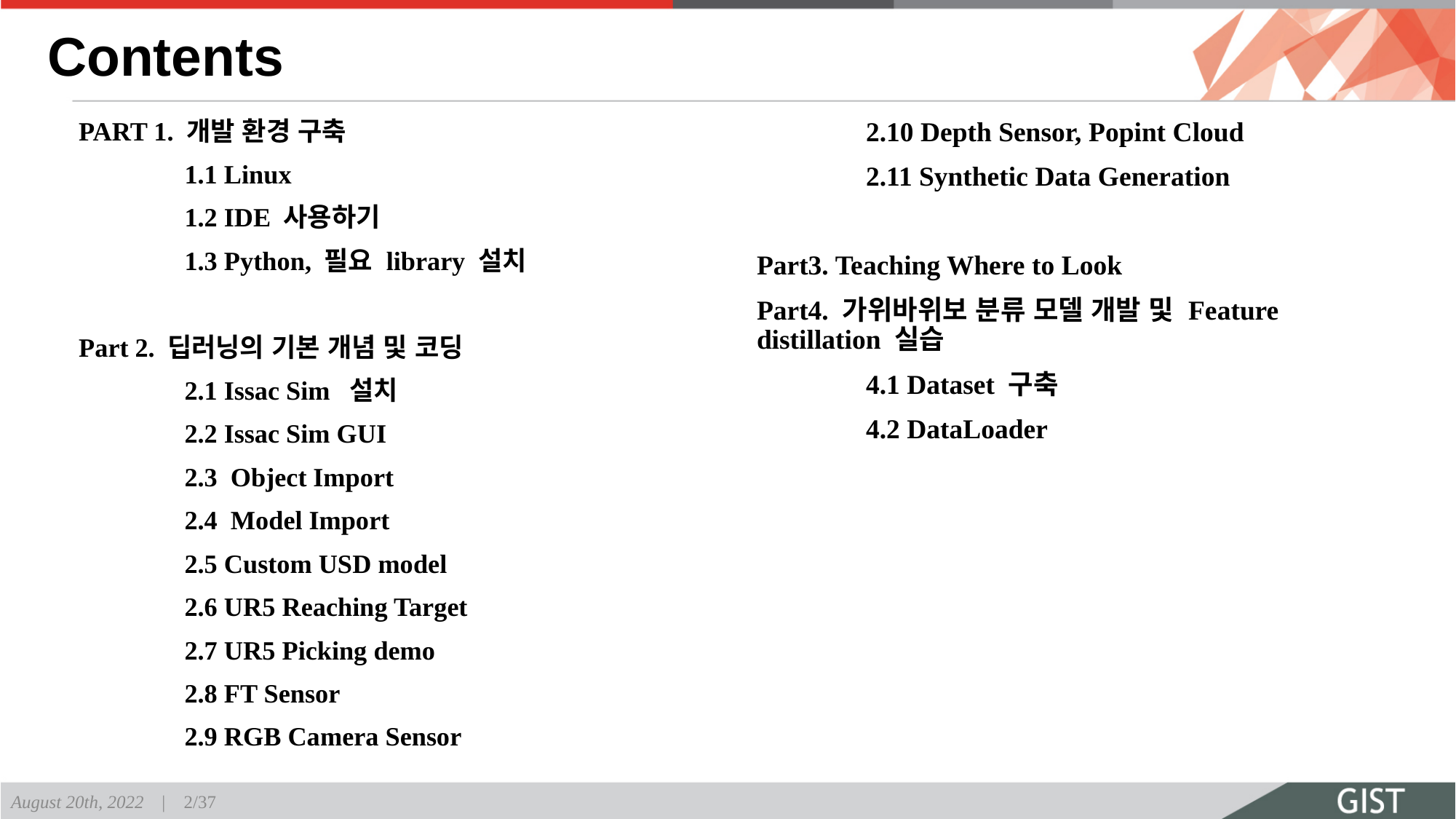

# Contents
PART 1. 개발 환경 구축
	1.1 Linux
	1.2 IDE 사용하기
	1.3 Python, 필요 library 설치

Part 2. 딥러닝의 기본 개념 및 코딩
	2.1 Issac Sim  설치
	2.2 Issac Sim GUI
	2.3  Object Import
	2.4  Model Import
	2.5 Custom USD model
	2.6 UR5 Reaching Target
	2.7 UR5 Picking demo
	2.8 FT Sensor
	2.9 RGB Camera Sensor

	2.10 Depth Sensor, Popint Cloud
	2.11 Synthetic Data Generation

Part3. Teaching Where to Look
Part4. 가위바위보 분류 모델 개발 및 Feature distillation 실습
	4.1 Dataset 구축
	4.2 DataLoader
August 20th, 2022    |    2/37